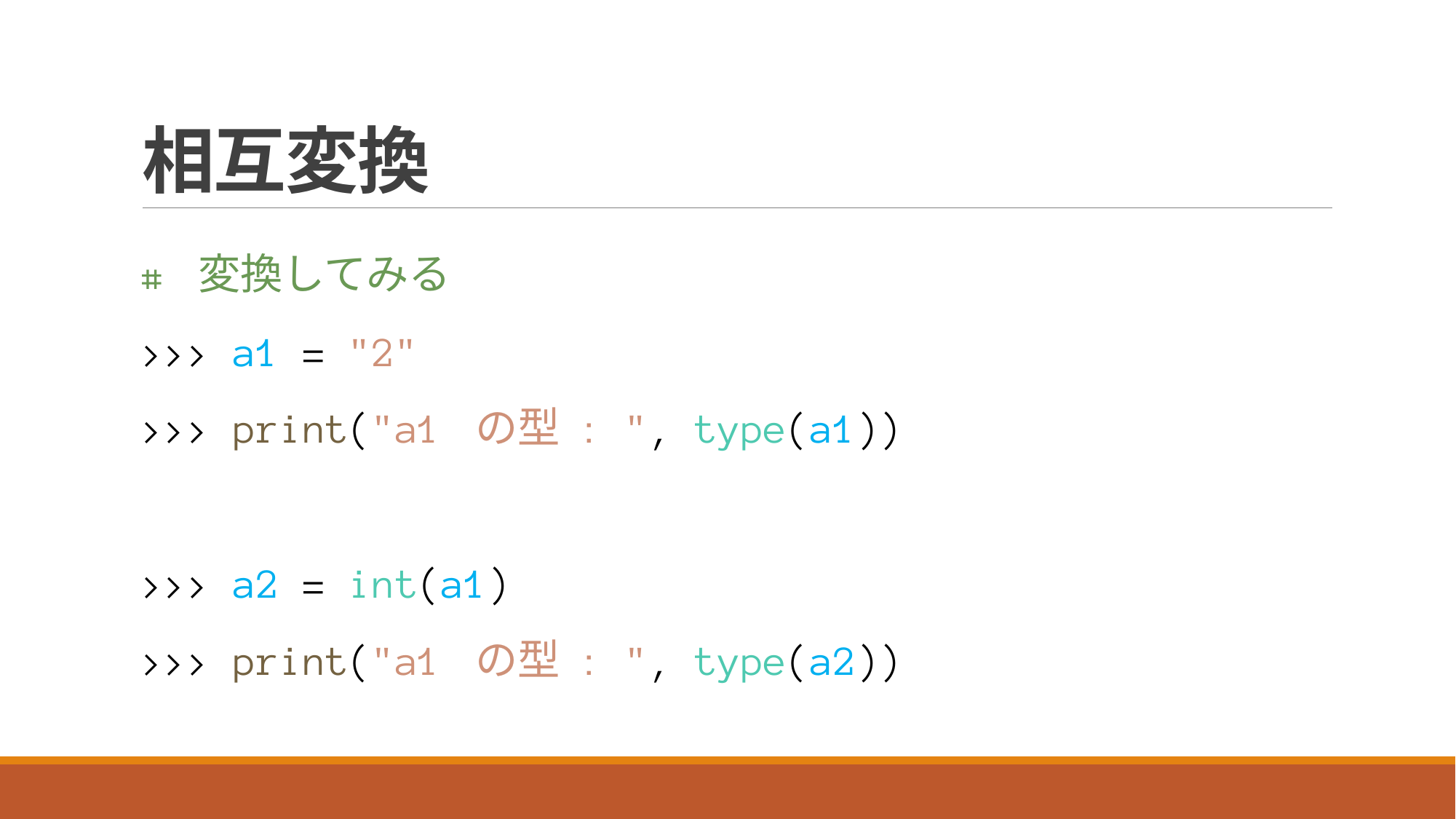

# 相互変換
# 変換してみる
>>> a1 = "2"
>>> print("a1 の型 : ", type(a1))

>>> a2 = int(a1)
>>> print("a1 の型 : ", type(a2))